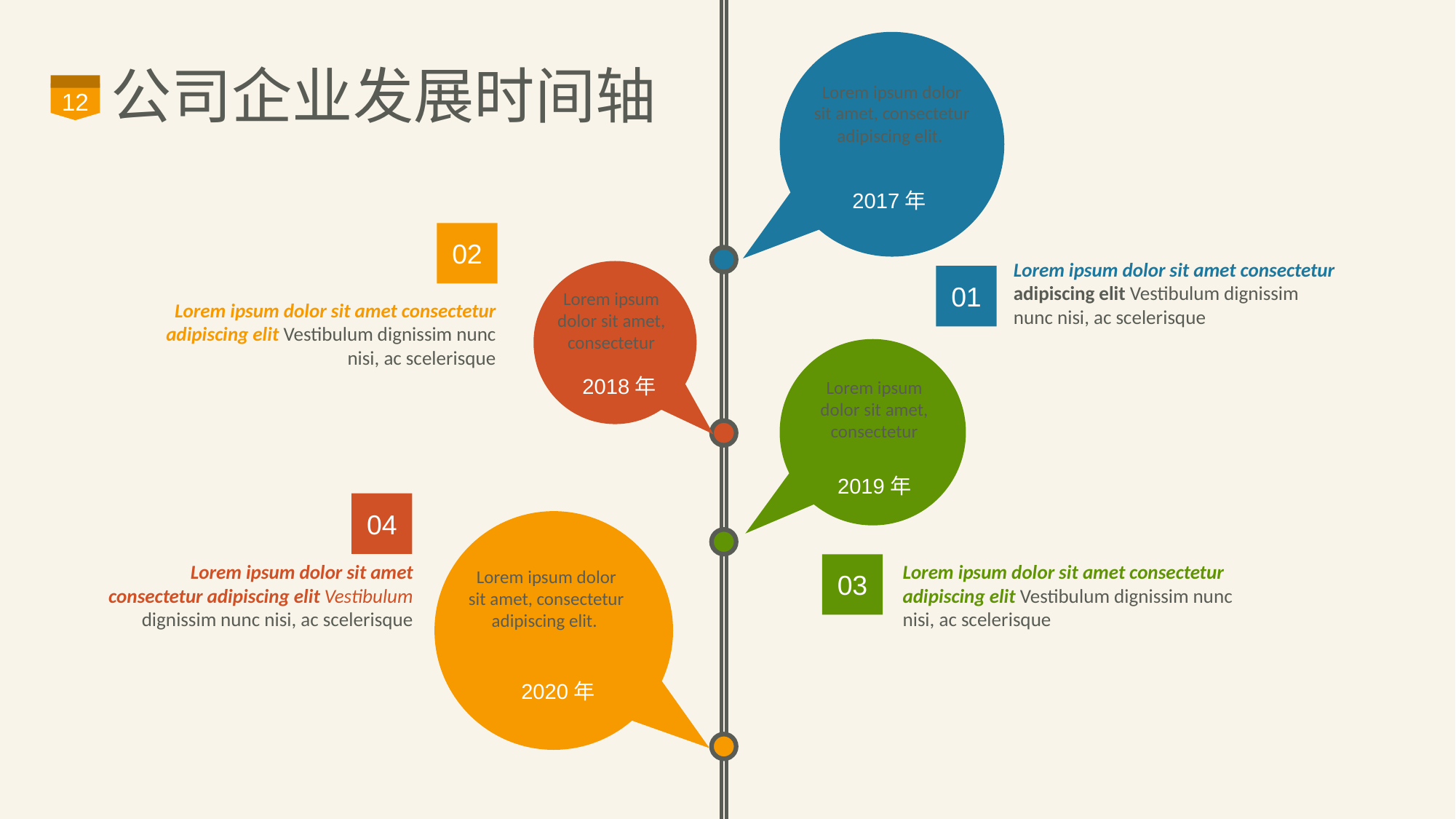

Lorem ipsum dolor sit amet, consectetur adipiscing elit.
2017年
# 公司企业发展时间轴
12
02
Lorem ipsum dolor sit amet consectetur adipiscing elit Vestibulum dignissim nunc nisi, ac scelerisque

Lorem ipsum dolor sit amet consectetur adipiscing elit Vestibulum dignissim
nunc nisi, ac scelerisque
01

Lorem ipsum dolor sit amet, consectetur
2018年

Lorem ipsum dolor sit amet, consectetur
2019年

04
Lorem ipsum dolor sit amet consectetur adipiscing elit Vestibulum dignissim nunc nisi, ac scelerisque

Lorem ipsum dolor sit amet, consectetur adipiscing elit.
2020年

03
Lorem ipsum dolor sit amet consectetur adipiscing elit Vestibulum dignissim nunc nisi, ac scelerisque